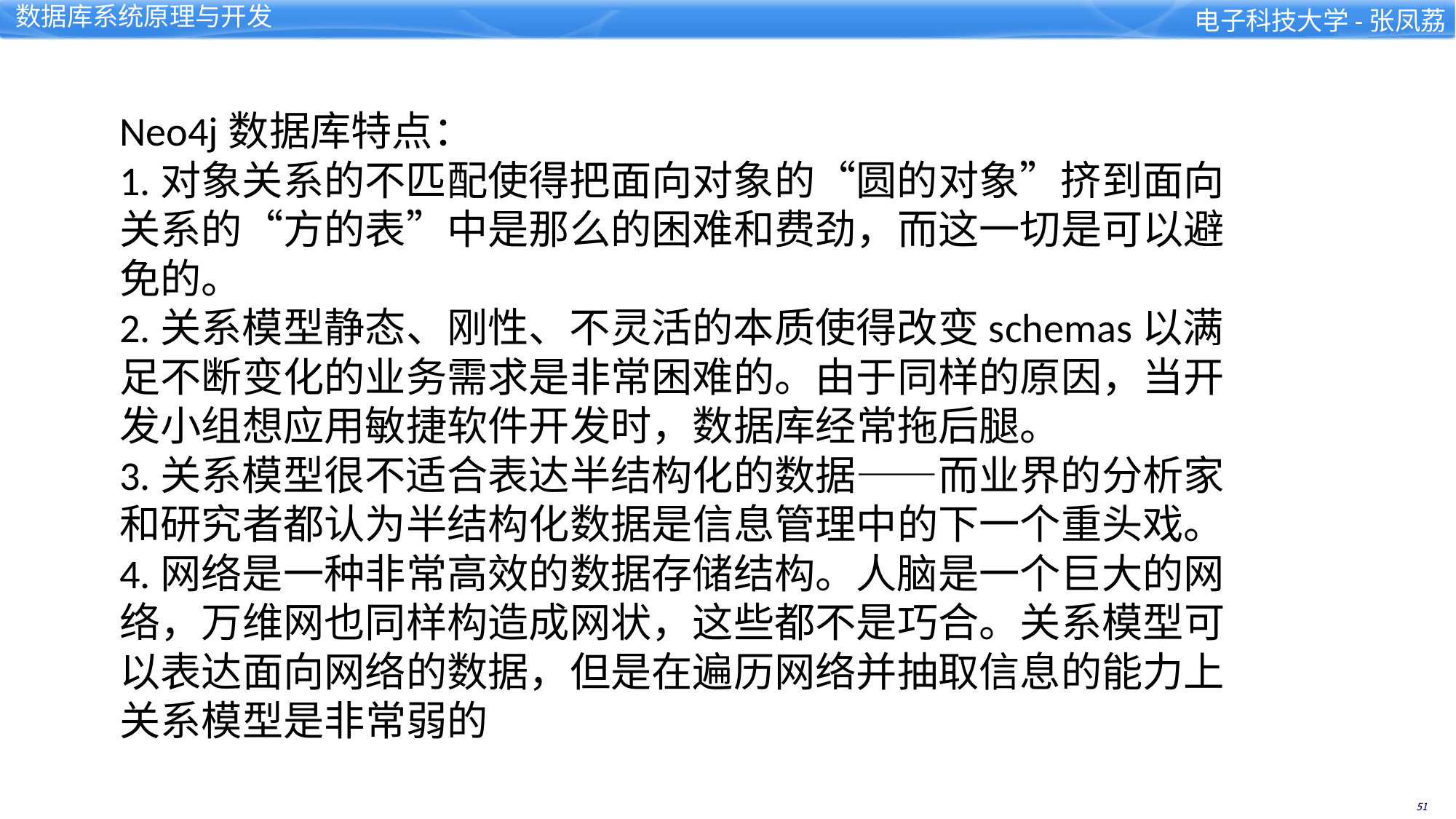

# Neo4j数据库特点： 1.对象关系的不匹配使得把面向对象的“圆的对象”挤到面向关系的“方的表”中是那么的困难和费劲，而这一切是可以避免的。 2.关系模型静态、刚性、不灵活的本质使得改变schemas以满足不断变化的业务需求是非常困难的。由于同样的原因，当开发小组想应用敏捷软件开发时，数据库经常拖后腿。 3.关系模型很不适合表达半结构化的数据——而业界的分析家和研究者都认为半结构化数据是信息管理中的下一个重头戏。 4.网络是一种非常高效的数据存储结构。人脑是一个巨大的网络，万维网也同样构造成网状，这些都不是巧合。关系模型可以表达面向网络的数据，但是在遍历网络并抽取信息的能力上关系模型是非常弱的